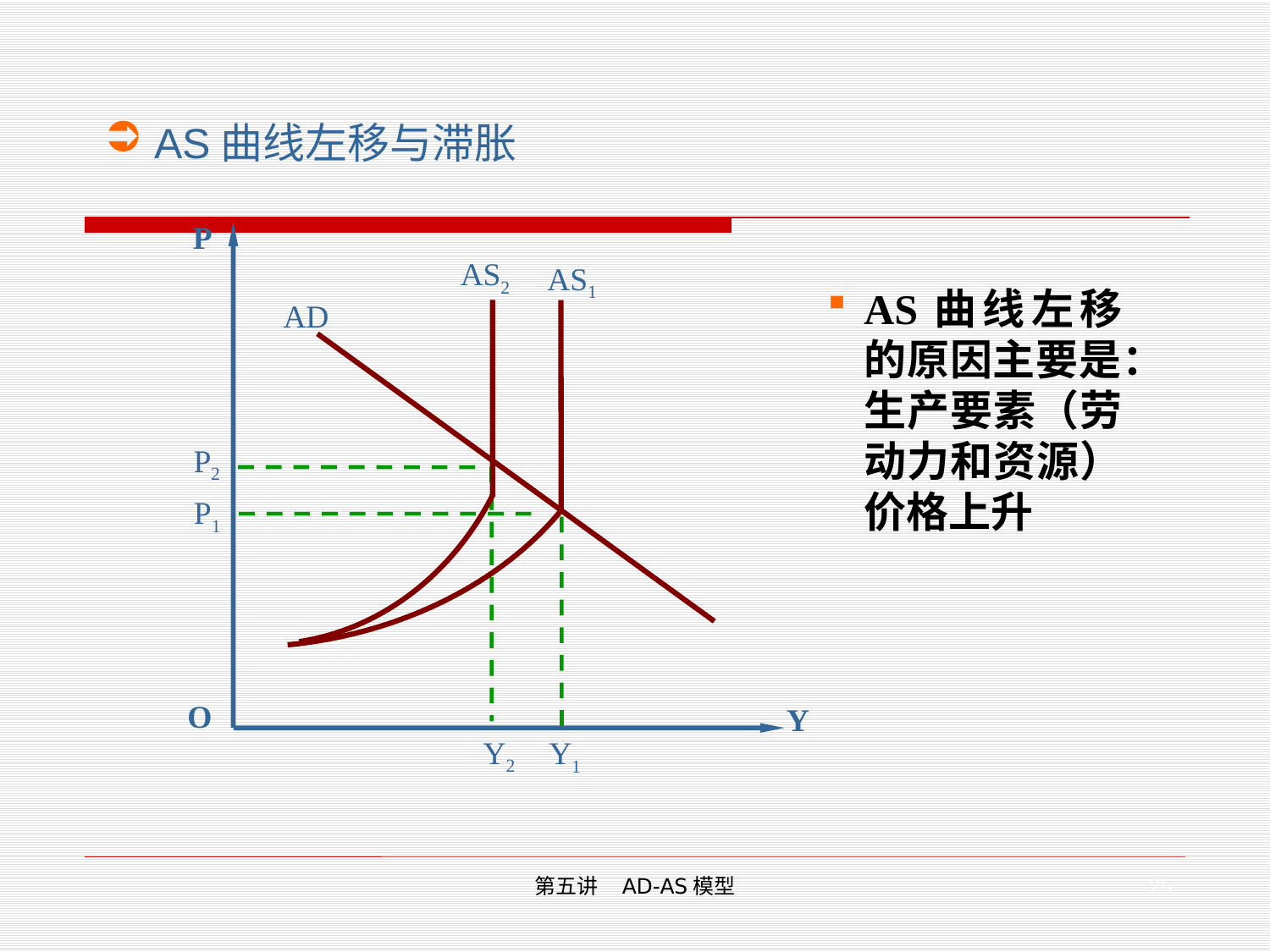

AS曲线左移与滞胀
P

AS2
AS1
AD

P2

P1

O
Y

Y2
Y1
AS曲线左移的原因主要是：生产要素（劳动力和资源）价格上升
25
第五讲    AD-AS模型